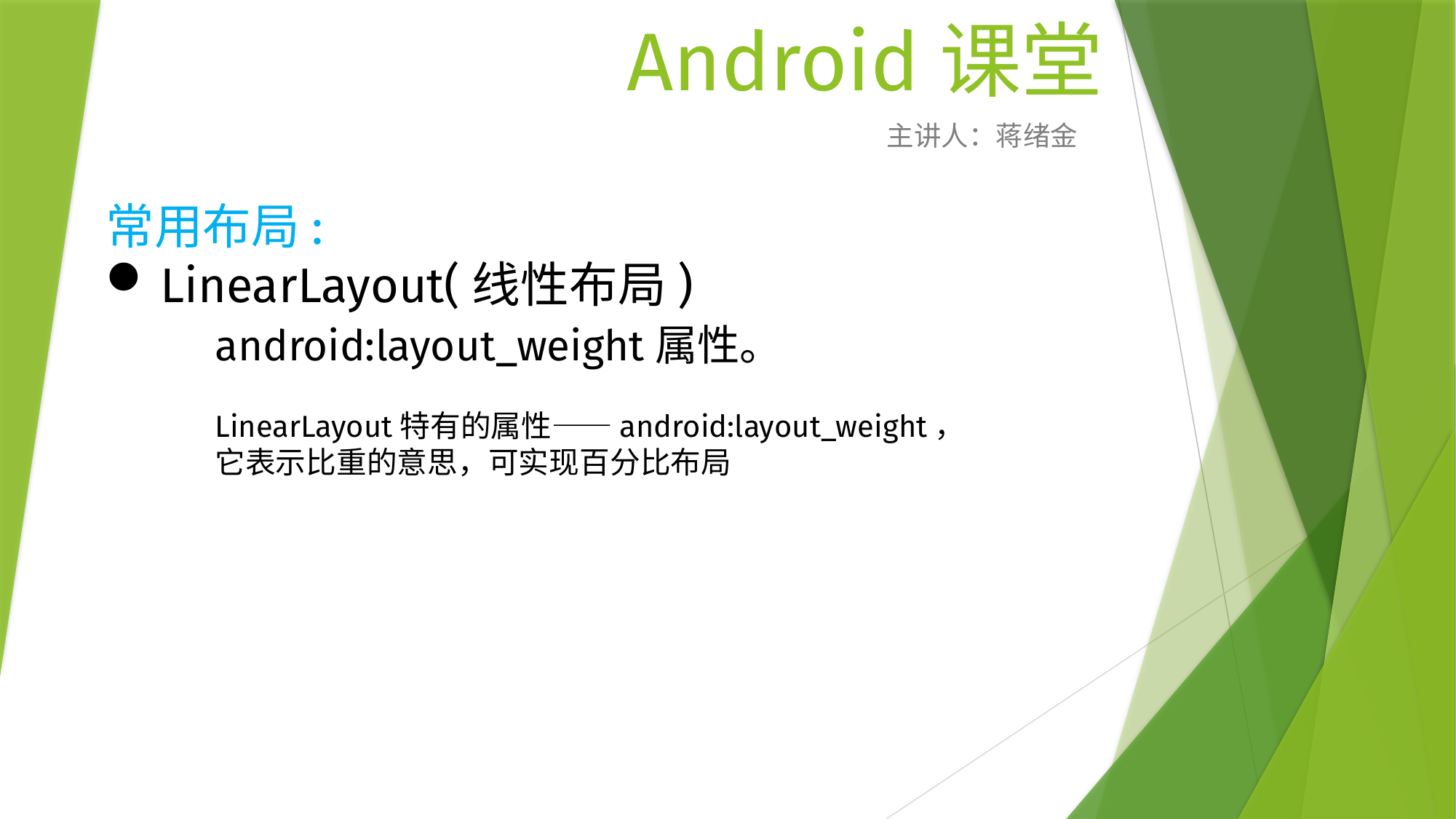

# Android课堂
主讲人：蒋绪金
常用布局:
LinearLayout(线性布局)
	android:layout_weight属性。

	LinearLayout特有的属性——android:layout_weight，
	它表示比重的意思，可实现百分比布局